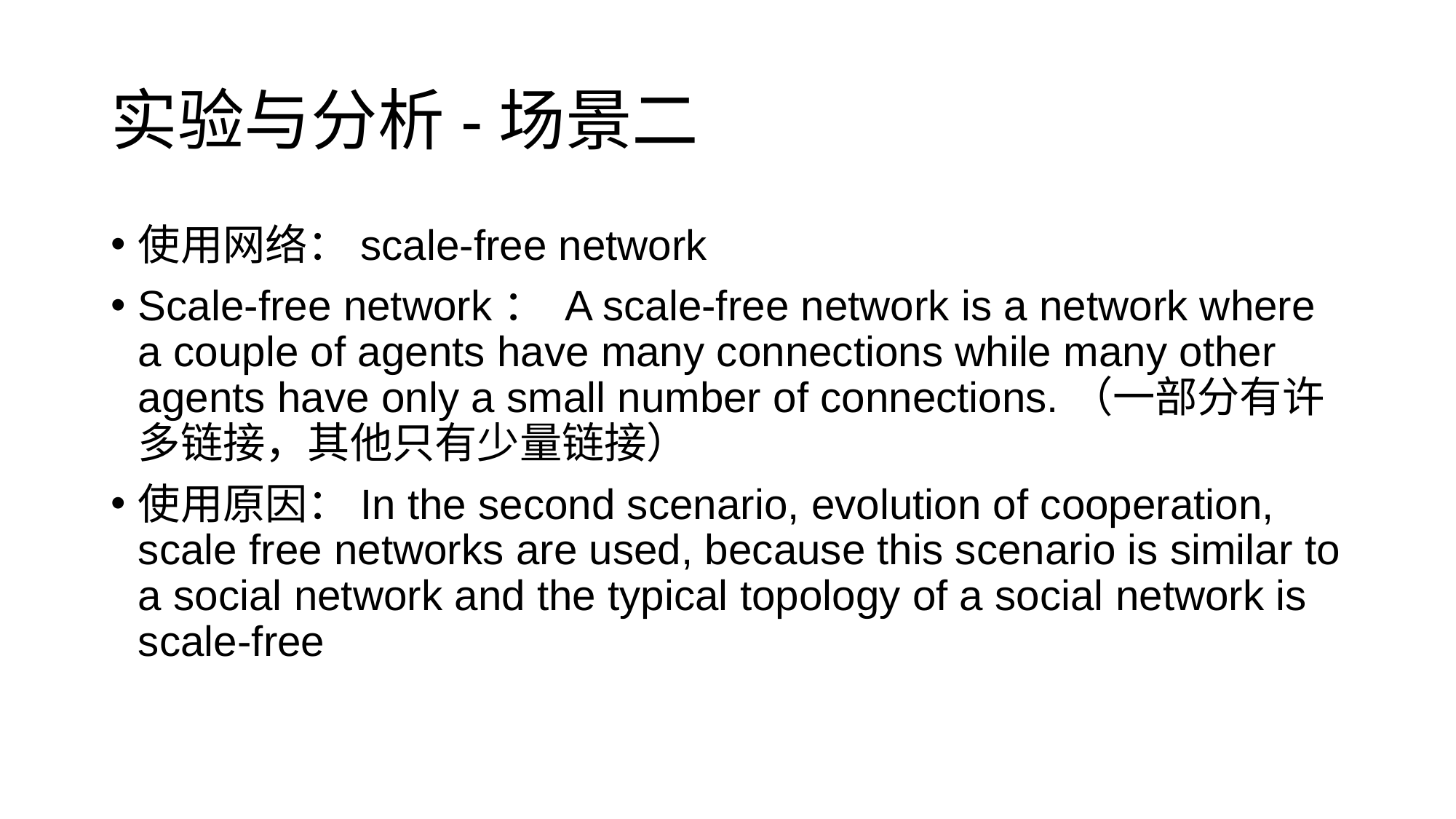

# 实验与分析-场景二
使用网络：scale-free network
Scale-free network： A scale-free network is a network where a couple of agents have many connections while many other agents have only a small number of connections.（一部分有许多链接，其他只有少量链接）
使用原因：In the second scenario, evolution of cooperation, scale free networks are used, because this scenario is similar to a social network and the typical topology of a social network is scale-free